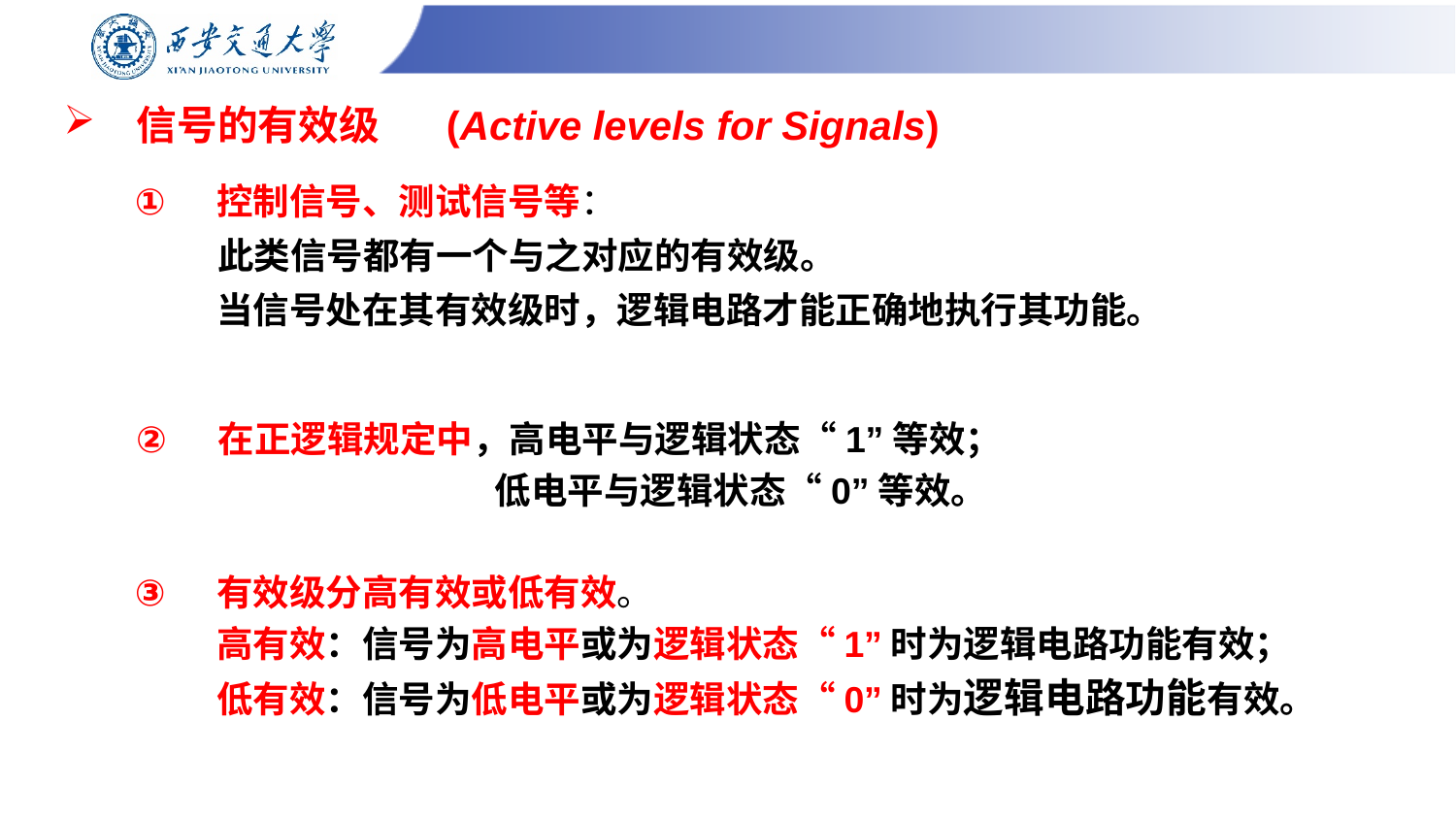

# 信号的有效级	 (Active levels for Signals)
控制信号、测试信号等：
         此类信号都有一个与之对应的有效级。
	当信号处在其有效级时，逻辑电路才能正确地执行其功能。

在正逻辑规定中，高电平与逻辑状态“1”等效；
                   　                   低电平与逻辑状态“0”等效。
有效级分高有效或低有效。
	高有效：信号为高电平或为逻辑状态“1”时为逻辑电路功能有效；
	低有效：信号为低电平或为逻辑状态“0”时为逻辑电路功能有效。